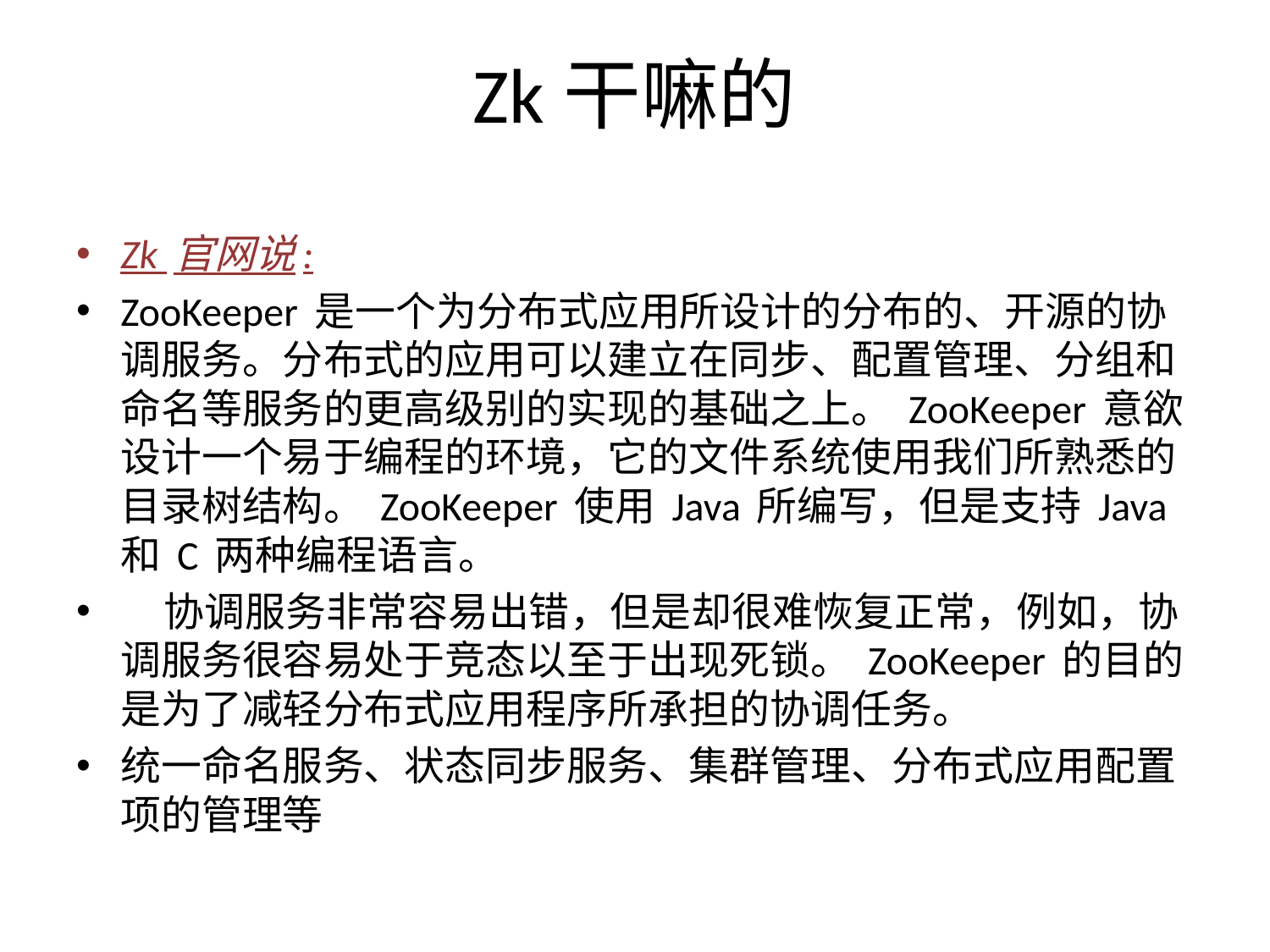

# Zk干嘛的
Zk 官网说:
ZooKeeper 是一个为分布式应用所设计的分布的、开源的协调服务。分布式的应用可以建立在同步、配置管理、分组和命名等服务的更高级别的实现的基础之上。 ZooKeeper 意欲设计一个易于编程的环境，它的文件系统使用我们所熟悉的目录树结构。 ZooKeeper 使用 Java 所编写，但是支持 Java 和 C 两种编程语言。
    协调服务非常容易出错，但是却很难恢复正常，例如，协调服务很容易处于竞态以至于出现死锁。 ZooKeeper 的目的是为了减轻分布式应用程序所承担的协调任务。
统一命名服务、状态同步服务、集群管理、分布式应用配置项的管理等